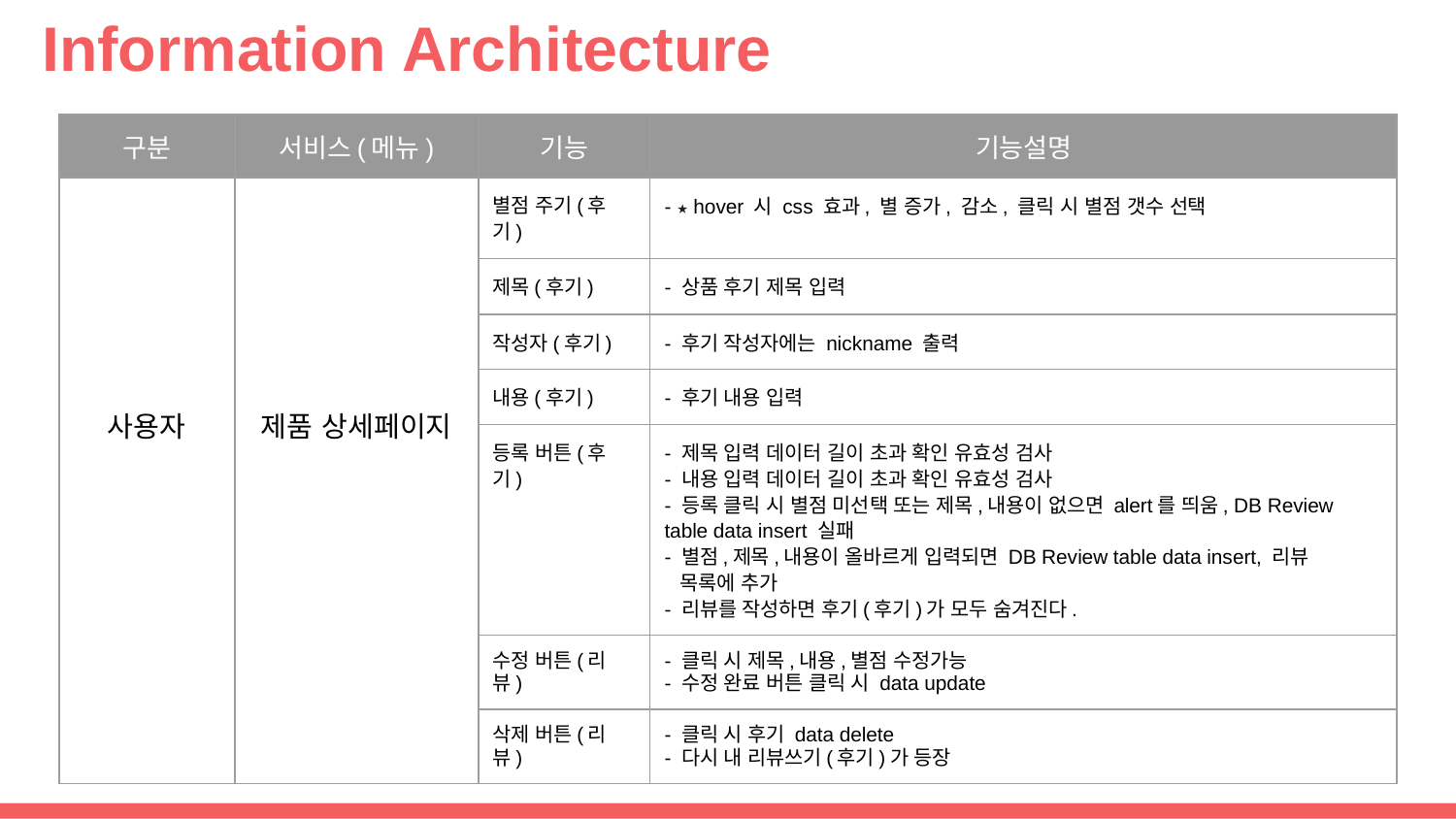

# Information Architecture
| 구분 | 서비스(메뉴) | 기능 | 기능설명 |
| --- | --- | --- | --- |
| 사용자 | 제품 상세페이지 | 별점 주기(후기) | - ★ hover 시 css 효과, 별 증가, 감소, 클릭 시 별점 갯수 선택 |
|  |  | 제목(후기) | - 상품 후기 제목 입력 |
|  |  | 작성자(후기) | - 후기 작성자에는 nickname 출력 |
|  |  | 내용(후기) | - 후기 내용 입력 |
|  |  | 등록 버튼(후기) | - 제목 입력 데이터 길이 초과 확인 유효성 검사 - 내용 입력 데이터 길이 초과 확인 유효성 검사 - 등록 클릭 시 별점 미선택 또는 제목,내용이 없으면 alert를 띄움, DB Review table data insert 실패 - 별점,제목,내용이 올바르게 입력되면 DB Review table data insert, 리뷰 목록에 추가 - 리뷰를 작성하면 후기(후기)가 모두 숨겨진다. |
|  |  | 수정 버튼(리뷰) | - 클릭 시 제목,내용,별점 수정가능 - 수정 완료 버튼 클릭 시 data update |
|  |  | 삭제 버튼(리뷰) | - 클릭 시 후기 data delete - 다시 내 리뷰쓰기(후기)가 등장 |